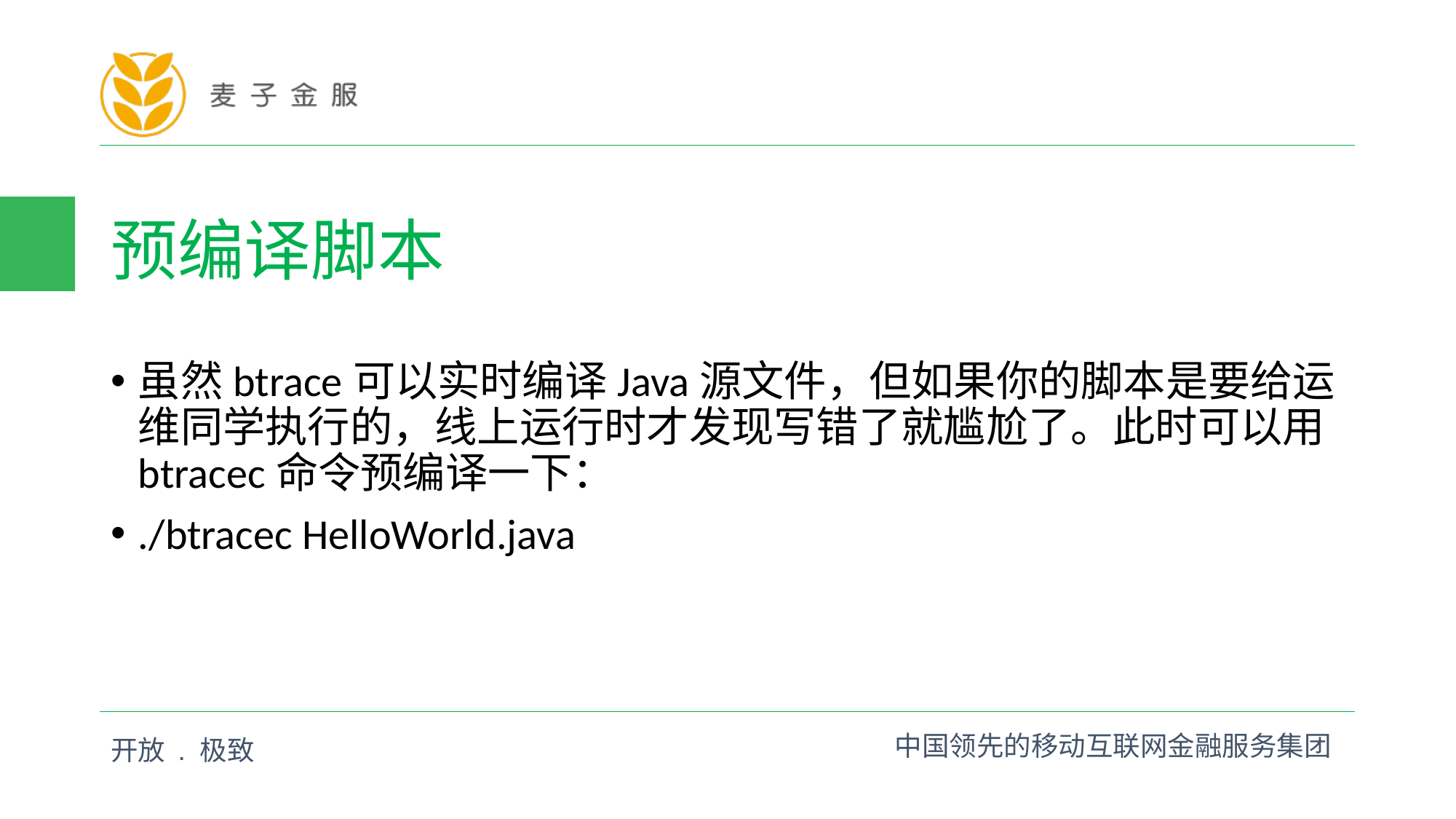

# 预编译脚本

虽然btrace可以实时编译Java源文件，但如果你的脚本是要给运维同学执行的，线上运行时才发现写错了就尴尬了。此时可以用btracec命令预编译一下：
./btracec HelloWorld.java